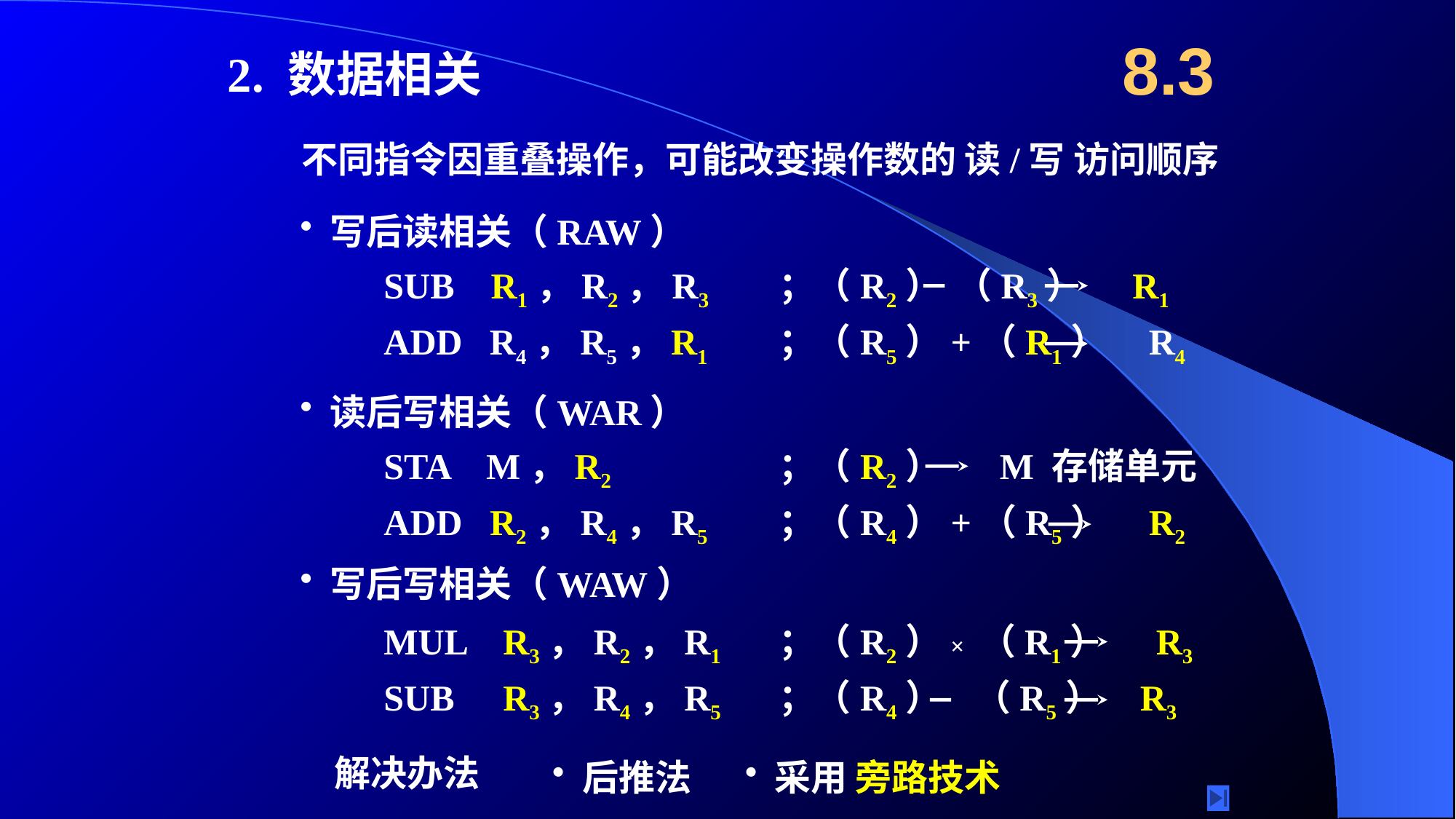

8.3
2. 数据相关
不同指令因重叠操作，可能改变操作数的 读/写 访问顺序
 写后读相关（RAW）
SUB    R1，R2，R3
；（R2）  （R3）     R1

ADD   R4，R5，R1
；（R5）+（R1）    R4

 读后写相关（WAR）
STA    M，R2
；（R2）      M 存储单元

ADD   R2，R4，R5
；（R4）+（R5）    R2

 写后写相关（WAW）
MUL    R3，R2，R1
；（R2）× （R1）     R3

SUB      R3，R4，R5
；（R4）    （R5）     R3

解决办法
 后推法
 采用 旁路技术